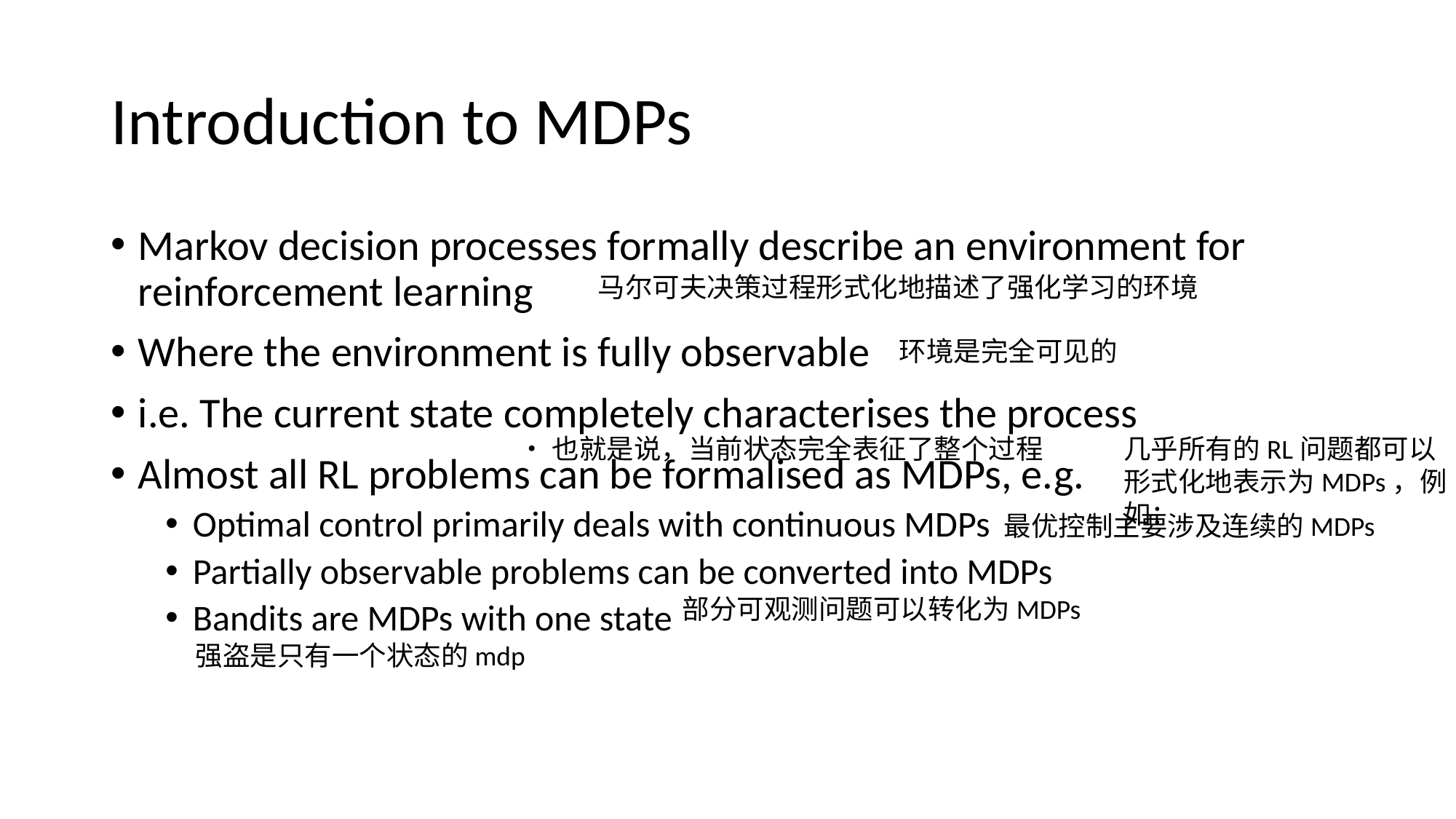

# Introduction to MDPs
Markov decision processes formally describe an environment for reinforcement learning
Where the environment is fully observable
i.e. The current state completely characterises the process
Almost all RL problems can be formalised as MDPs, e.g.
Optimal control primarily deals with continuous MDPs
Partially observable problems can be converted into MDPs
Bandits are MDPs with one state
马尔可夫决策过程形式化地描述了强化学习的环境
环境是完全可见的
•也就是说，当前状态完全表征了整个过程
几乎所有的RL问题都可以形式化地表示为MDPs，例如：
最优控制主要涉及连续的MDPs
部分可观测问题可以转化为MDPs
强盗是只有一个状态的mdp